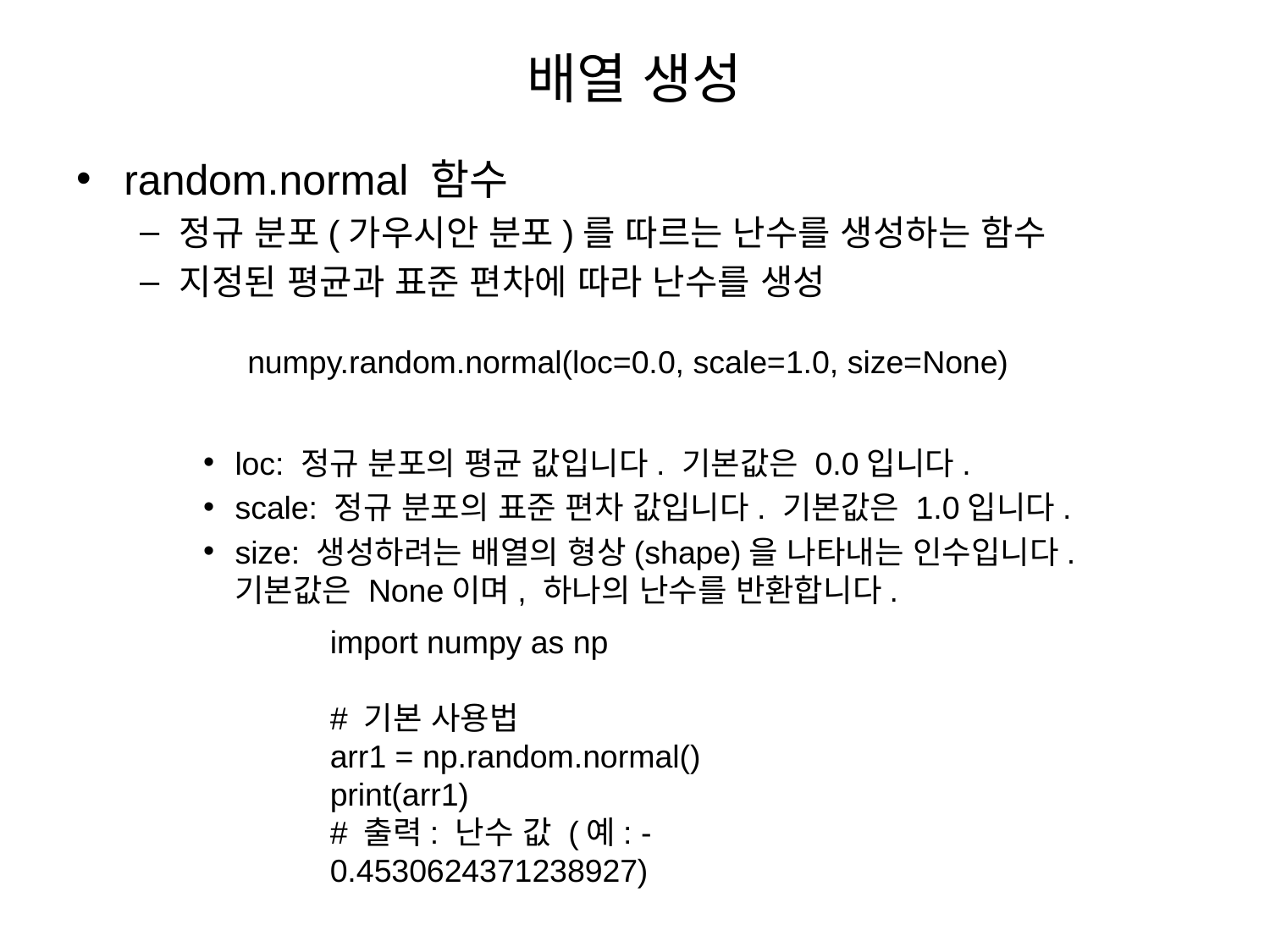

# 배열 생성
random.normal 함수
정규 분포(가우시안 분포)를 따르는 난수를 생성하는 함수
지정된 평균과 표준 편차에 따라 난수를 생성

loc: 정규 분포의 평균 값입니다. 기본값은 0.0입니다.
scale: 정규 분포의 표준 편차 값입니다. 기본값은 1.0입니다.
size: 생성하려는 배열의 형상(shape)을 나타내는 인수입니다. 기본값은 None이며, 하나의 난수를 반환합니다.

numpy.random.normal(loc=0.0, scale=1.0, size=None)
import numpy as np

# 기본 사용법
arr1 = np.random.normal()
print(arr1)
# 출력: 난수 값 (예: -0.4530624371238927)